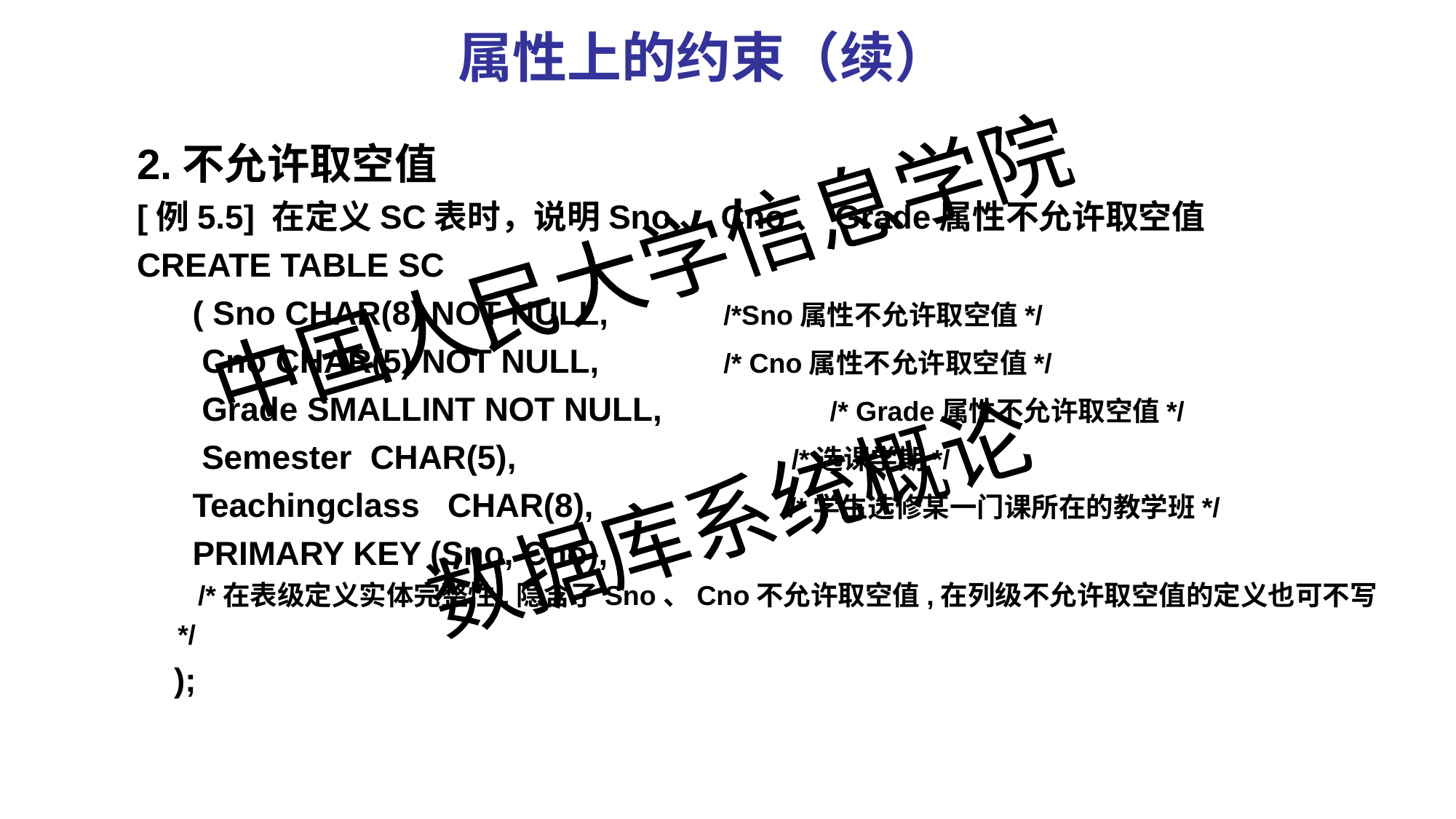

属性上的约束（续）
2.不允许取空值
[例5.5] 在定义SC表时，说明Sno、Cno、Grade属性不允许取空值
CREATE TABLE SC
      ( Sno CHAR(8) NOT NULL,		/*Sno属性不允许取空值*/
       Cno CHAR(5) NOT NULL,		/* Cno属性不允许取空值*/
       Grade SMALLINT NOT NULL,  	              /* Grade属性不允许取空值*/
       Semester  CHAR(5),                              /*选课学期*/
      Teachingclass   CHAR(8),                     /*学生选修某一门课所在的教学班*/
      PRIMARY KEY (Sno, Cno),
        /*在表级定义实体完整性,隐含了Sno、Cno不允许取空值,在列级不允许取空值的定义也可不写*/
    );